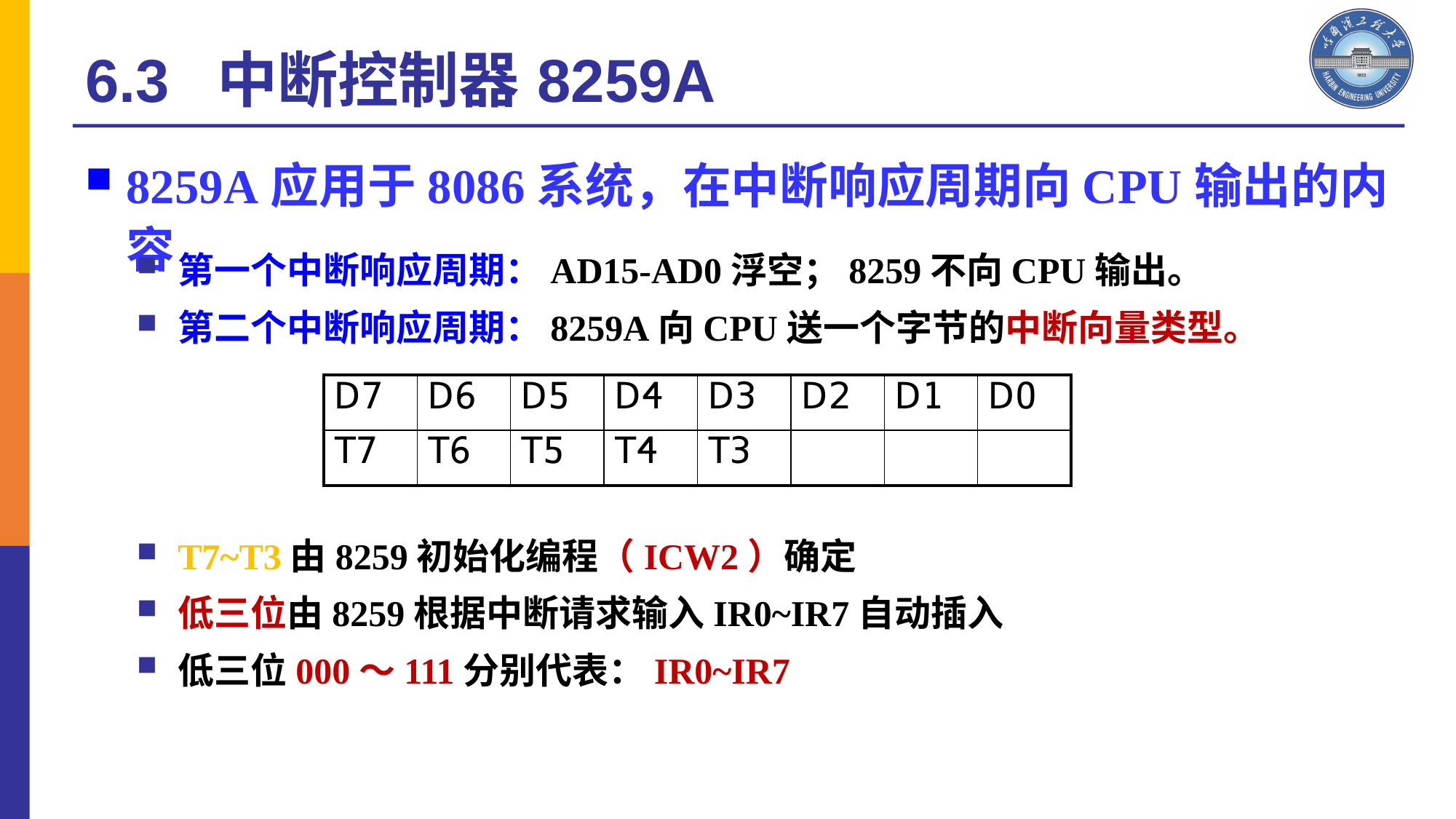

# 6.3  中断控制器8259A
8259A应用于8086系统，在中断响应周期向CPU输出的内容
第一个中断响应周期：AD15-AD0浮空；8259不向CPU输出。
第二个中断响应周期：8259A向CPU送一个字节的中断向量类型。

T7~T3由8259初始化编程（ICW2）确定
低三位由8259根据中断请求输入IR0~IR7自动插入
低三位000～111分别代表：IR0~IR7
| D7 | D6 | D5 | D4 | D3 | D2 | D1 | D0 |
| --- | --- | --- | --- | --- | --- | --- | --- |
| T7 | T6 | T5 | T4 | T3 |  |  |  |